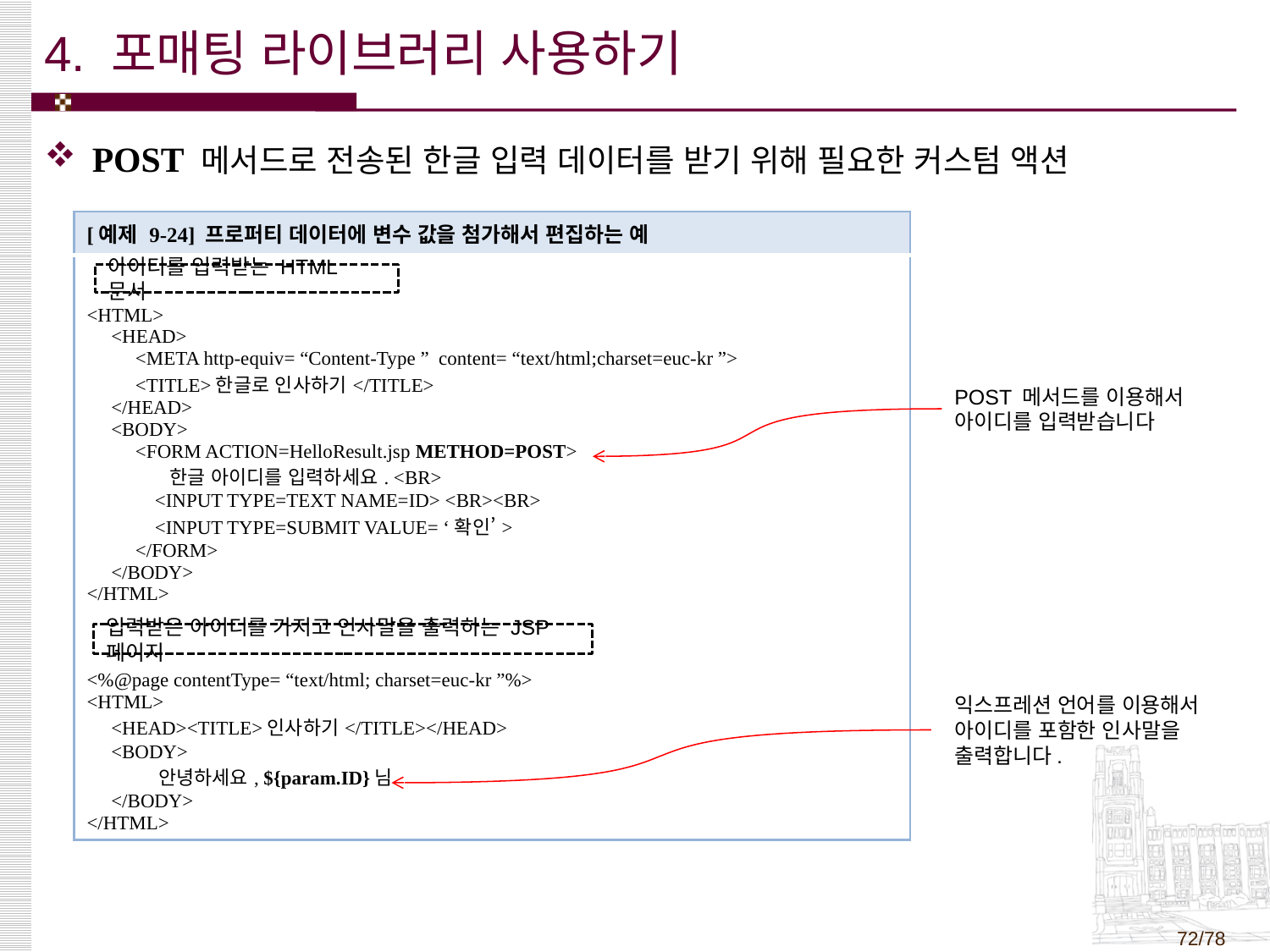

# 4. 포매팅 라이브러리 사용하기
POST 메서드로 전송된 한글 입력 데이터를 받기 위해 필요한 커스텀 액션

| [예제 9-24] 프로퍼티 데이터에 변수 값을 첨가해서 편집하는 예 |
| --- |
| <HTML> <HEAD> <META http-equiv= “Content-Type ” content= “text/html;charset=euc-kr ”> <TITLE>한글로 인사하기</TITLE> </HEAD> <BODY> <FORM ACTION=HelloResult.jsp METHOD=POST> 한글 아이디를 입력하세요. <BR> <INPUT TYPE=TEXT NAME=ID> <BR><BR> <INPUT TYPE=SUBMIT VALUE= ‘확인’> </FORM> </BODY> </HTML> <%@page contentType= “text/html; charset=euc-kr ”%> <HTML> <HEAD><TITLE>인사하기</TITLE></HEAD> <BODY> 안녕하세요, ${param.ID}님 </BODY> </HTML> |
아이디를 입력받는 HTML 문서
POST 메서드를 이용해서 아이디를 입력받습니다
입력받은 아이디를 가지고 인사말을 출력하는 JSP 페이지
익스프레션 언어를 이용해서 아이디를 포함한 인사말을 출력합니다.